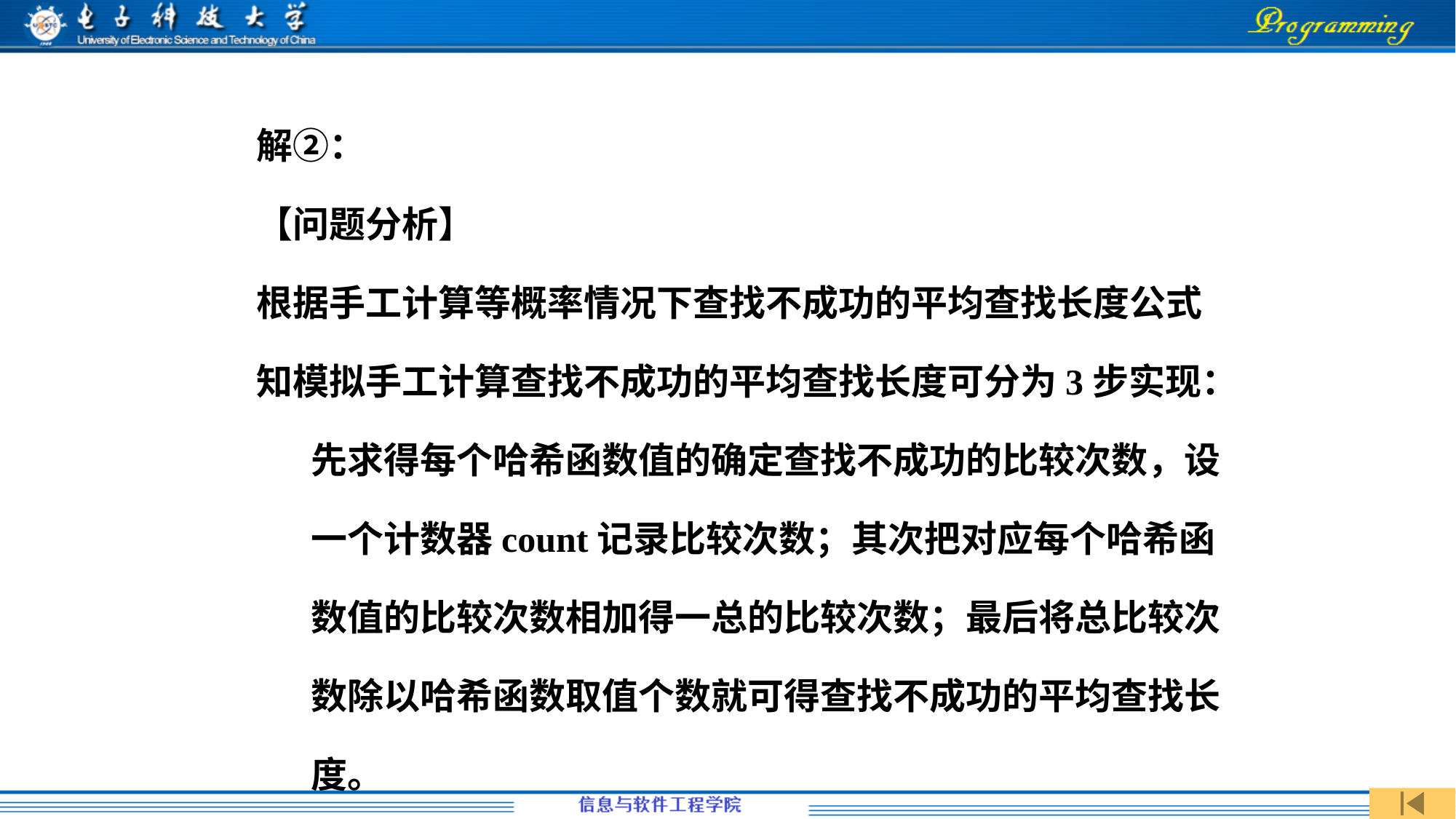

解②：
【问题分析】
根据手工计算等概率情况下查找不成功的平均查找长度公式
知模拟手工计算查找不成功的平均查找长度可分为3步实现：先求得每个哈希函数值的确定查找不成功的比较次数，设一个计数器count记录比较次数；其次把对应每个哈希函数值的比较次数相加得一总的比较次数；最后将总比较次数除以哈希函数取值个数就可得查找不成功的平均查找长度。